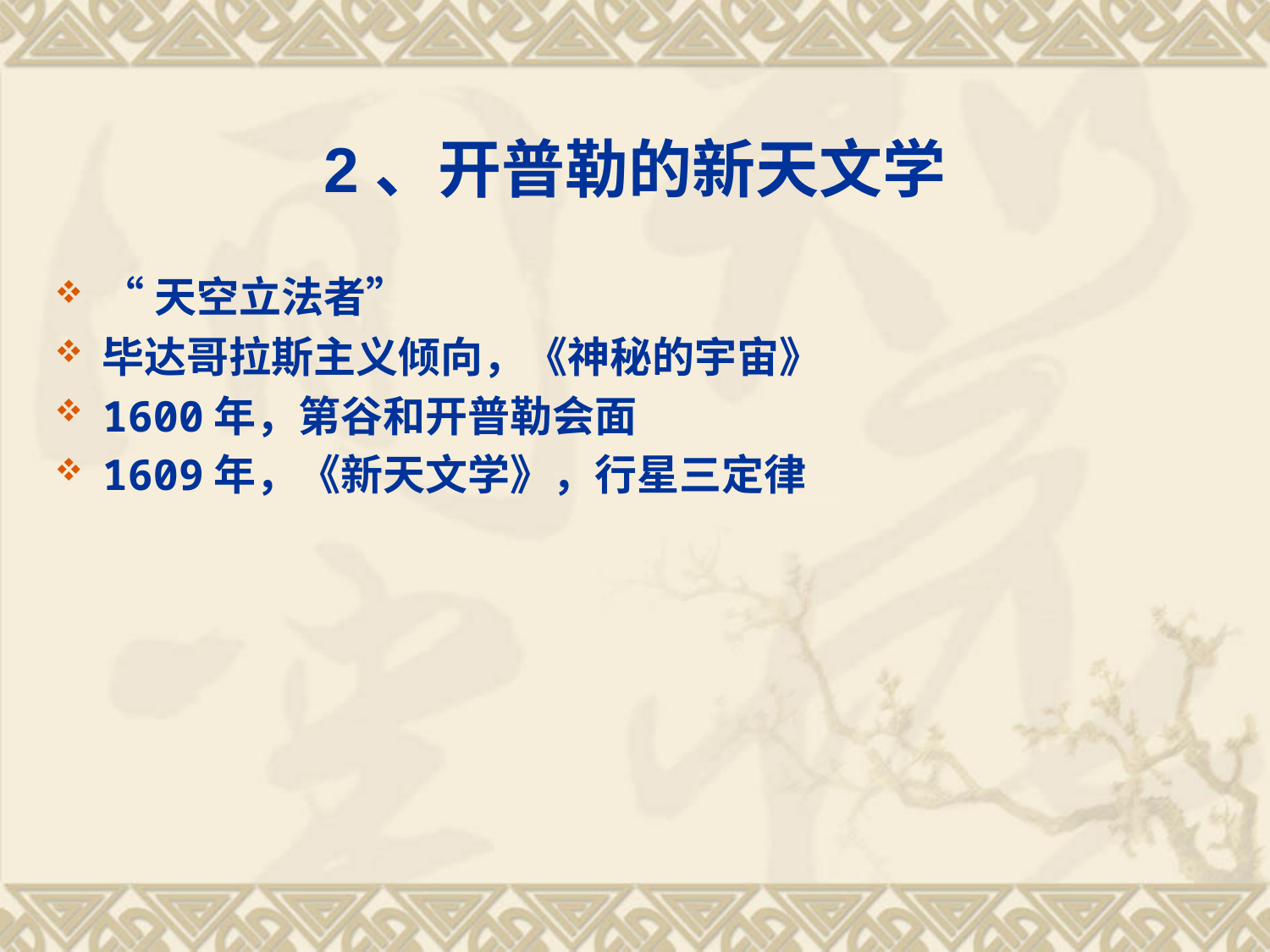

# 2、开普勒的新天文学
“天空立法者”
毕达哥拉斯主义倾向，《神秘的宇宙》
1600年，第谷和开普勒会面
1609年，《新天文学》，行星三定律